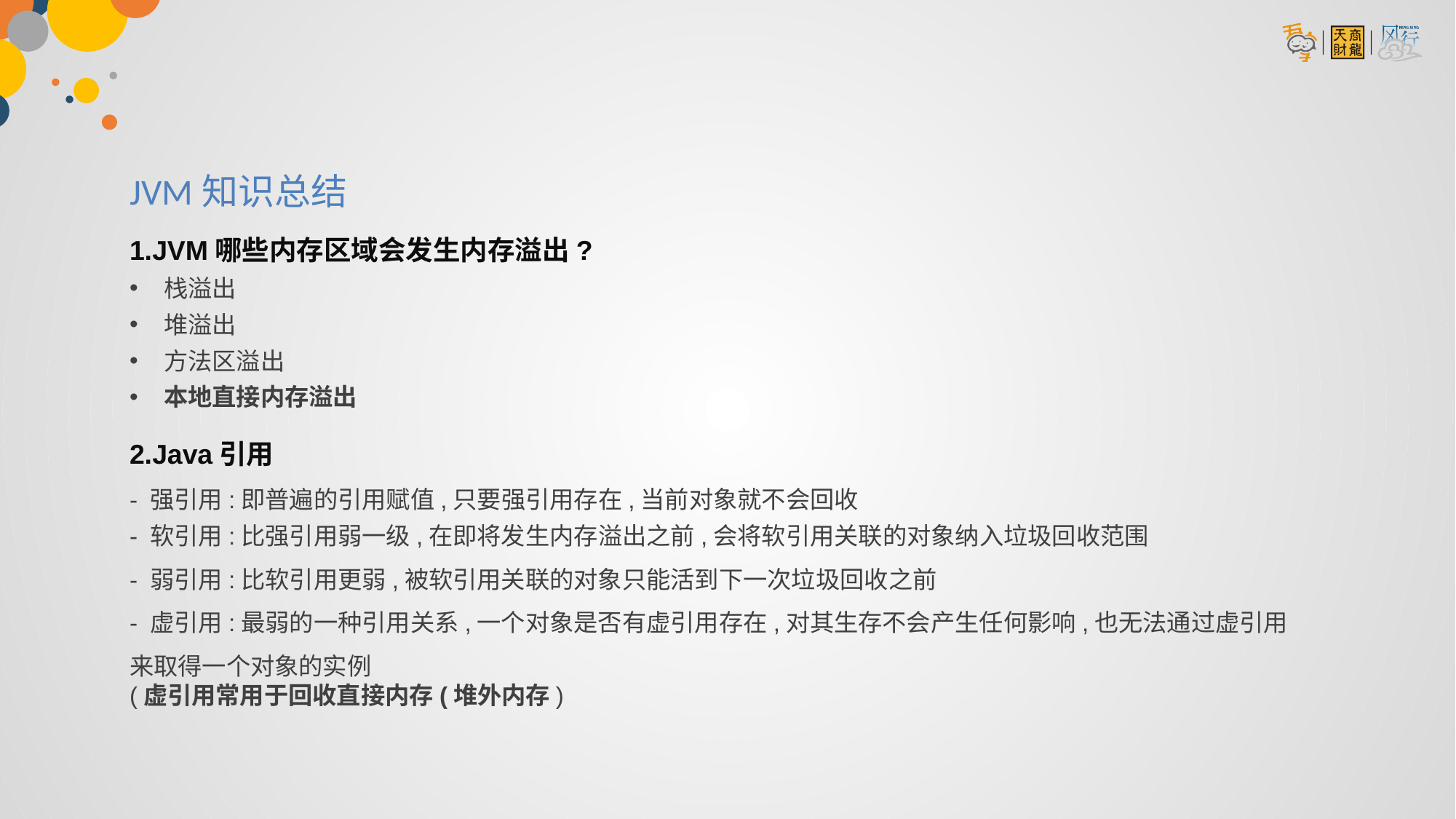

JVM知识总结
1.JVM哪些内存区域会发生内存溢出?
栈溢出
堆溢出
方法区溢出
本地直接内存溢出
2.Java引用
- 强引用:即普遍的引用赋值,只要强引用存在,当前对象就不会回收
- 软引用:比强引用弱一级,在即将发生内存溢出之前,会将软引用关联的对象纳入垃圾回收范围
- 弱引用:比软引用更弱,被软引用关联的对象只能活到下一次垃圾回收之前
- 虚引用:最弱的一种引用关系,一个对象是否有虚引用存在,对其生存不会产生任何影响,也无法通过虚引用 来取得一个对象的实例
(虚引用常用于回收直接内存(堆外内存)